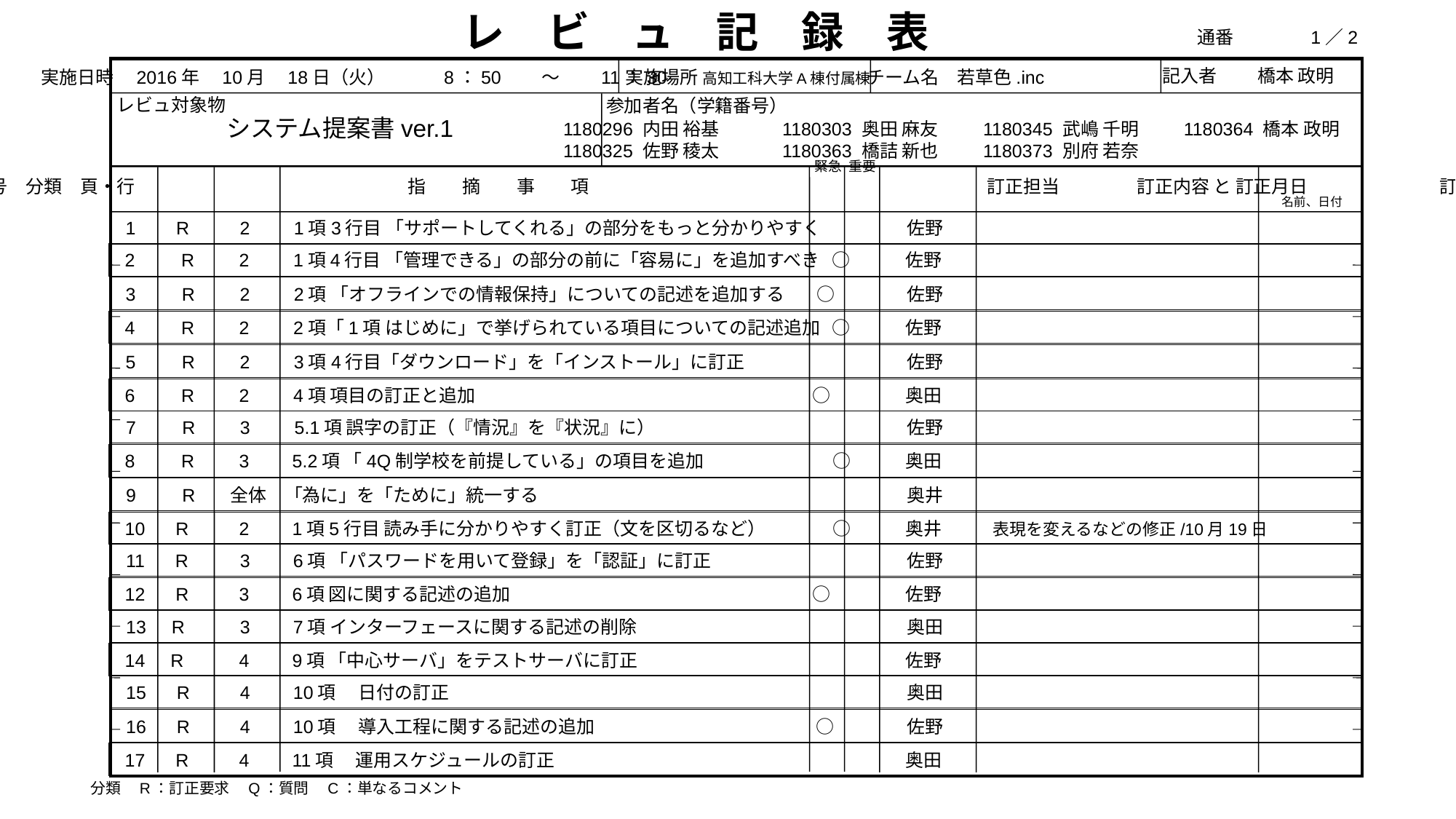

レ　ビ　ュ　記　録　表
通番　　　　1／2

記入者 　　橋本 政明
実施日時　2016年　10月　18日（火）　　　8：50　　～　　11：30
実施場所 高知工科大学A棟付属棟
チーム名　若草色.inc
レビュ対象物
参加者名（学籍番号）

緊急
重要

番号　分類　頁・行　　　　　　　　　　　　　　　指　　摘　　事　　項　　　　　　　　　　　　             　　　　　　　訂正担当　　　 　訂正内容 と 訂正月日　 　　　　　　訂正確認
名前、日付

分類　R：訂正要求　Q：質問　C：単なるコメント
システム提案書ver.1
1180296 内田 裕基　　　 1180303 奥田 麻友 　　1180345 武嶋 千明 　　1180364 橋本 政明
1180325 佐野 稜太　　 　1180363 橋詰 新也 　　1180373 別府 若奈
 1        R	  2 　   1項3行目 「サポートしてくれる」の部分をもっと分かりやすく   	　 佐野
 2   　 R	  2 　   1項4行目 「管理できる」の部分の前に「容易に」を追加すべき   ○	　 佐野
 3   　 R	  2 　   2項 「オフラインでの情報保持」についての記述を追加する        ○	　 佐野
 4   　 R	  2 　   2項「1項 はじめに」で挙げられている項目についての記述追加   ○	　 佐野
 5   　 R	  2 　   3項4行目「ダウンロード」を「インストール」に訂正　　  　     	　 佐野
 6   　 R	  2 　   4項 項目の訂正と追加		　　　　　　　     ○	　 奥田
 7   　 R	  3 　   5.1項 誤字の訂正（『情況』を『状況』に）　　　　　　　　     	　 佐野
 8   　 R	  3　    5.2項 「4Q制学校を前提している」の項目を追加　　　　　　     ○	　 奥田
 9   　 R	全体　「為に」を「ために」統一する　　	　　　　　　　     	　 奥井
 10      R	  2　    1項5行目 読み手に分かりやすく訂正（文を区切るなど）　　　   ○   	　 奥井	表現を変えるなどの修正/10月19日
 11      R	  3　    6項 「パスワードを用いて登録」を「認証」に訂正　　 　 　　      	　 佐野
 12      R	  3　    6項 図に関する記述の追加　　 　	　　　　　  　　   ○   	　 佐野
 13     R	  3　    7項 インターフェースに関する記述の削除　　 　　　　    　　      	　 奥田
 14     R	  4　    9項 「中心サーバ」をテストサーバに訂正　　 　　　　    　　      	　 佐野
 15      R	  4　    10項 　日付の訂正　　 　　　　  	　　　　　  　　      	　 奥田
 16      R	  4　    10項 　導入工程に関する記述の追加　　 　　　　  　  　  　　   ○   	　 佐野
 17      R	  4　    11項 　運用スケジュールの訂正　　　　 　　　　  　  　  　　      	　 奥田